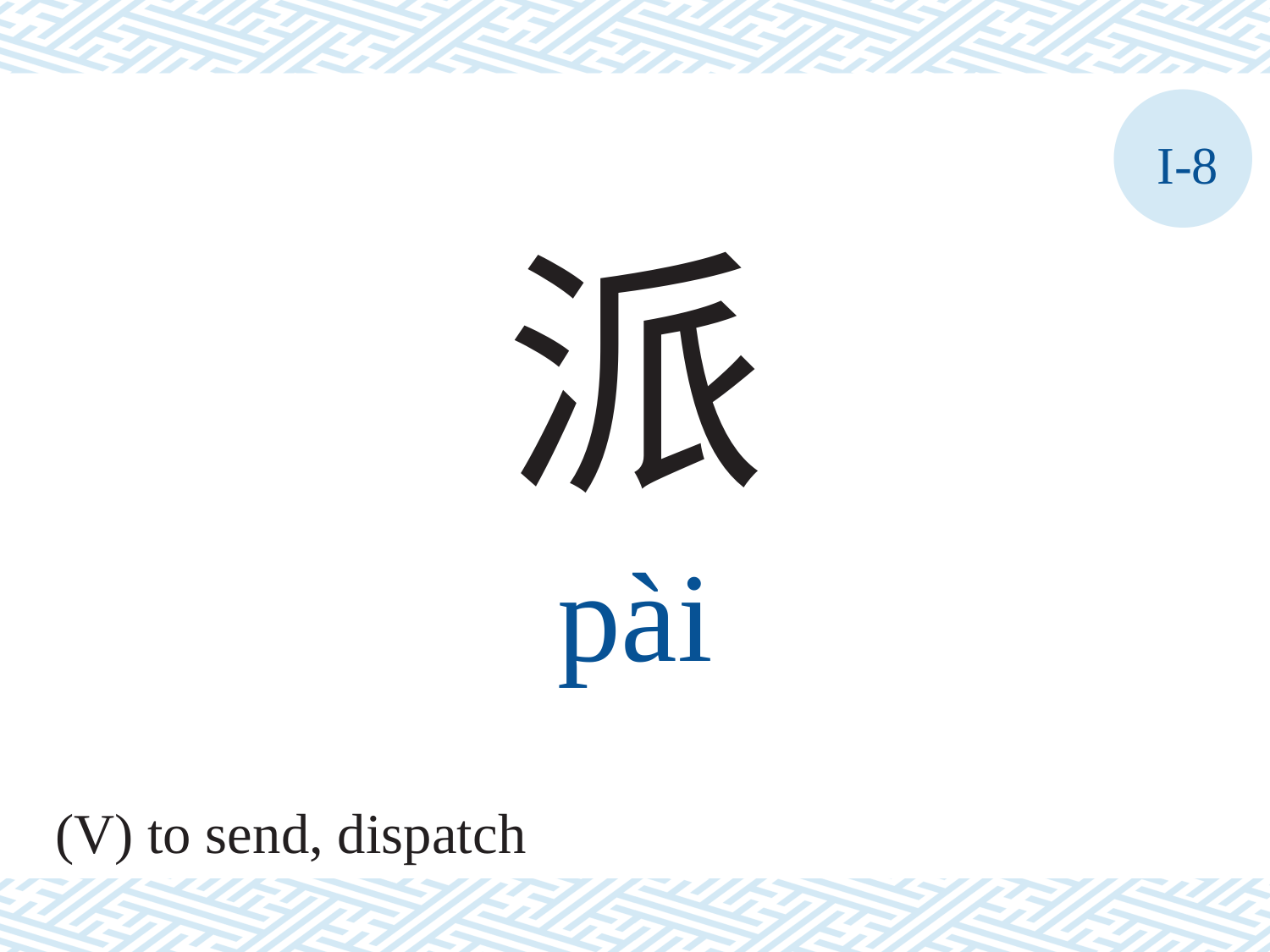

I-8
派
pài
(V) to send, dispatch